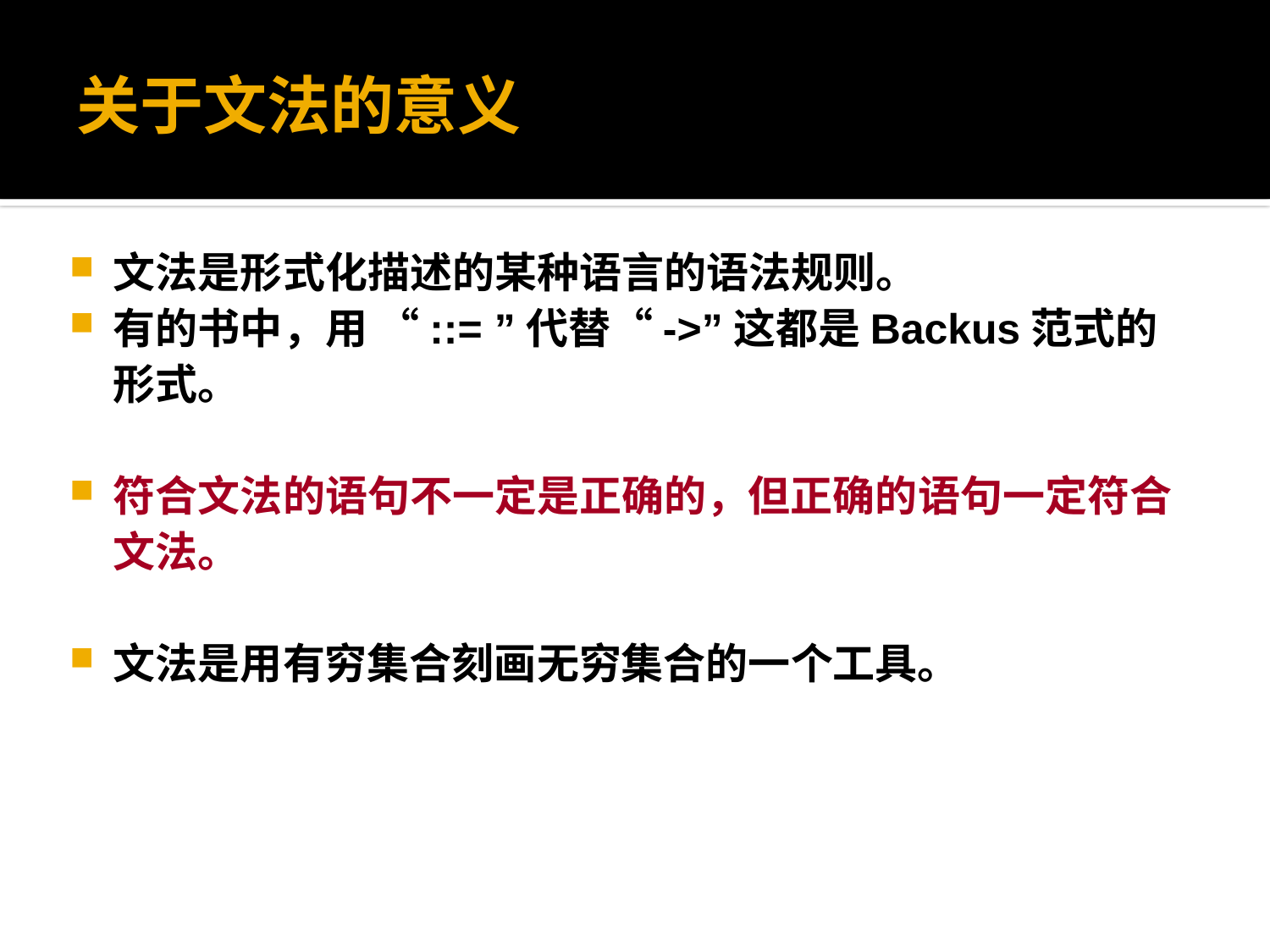

# 关于文法的意义

文法是形式化描述的某种语言的语法规则。
有的书中，用 “::= ”代替“->”这都是Backus范式的形式。

符合文法的语句不一定是正确的，但正确的语句一定符合文法。

文法是用有穷集合刻画无穷集合的一个工具。